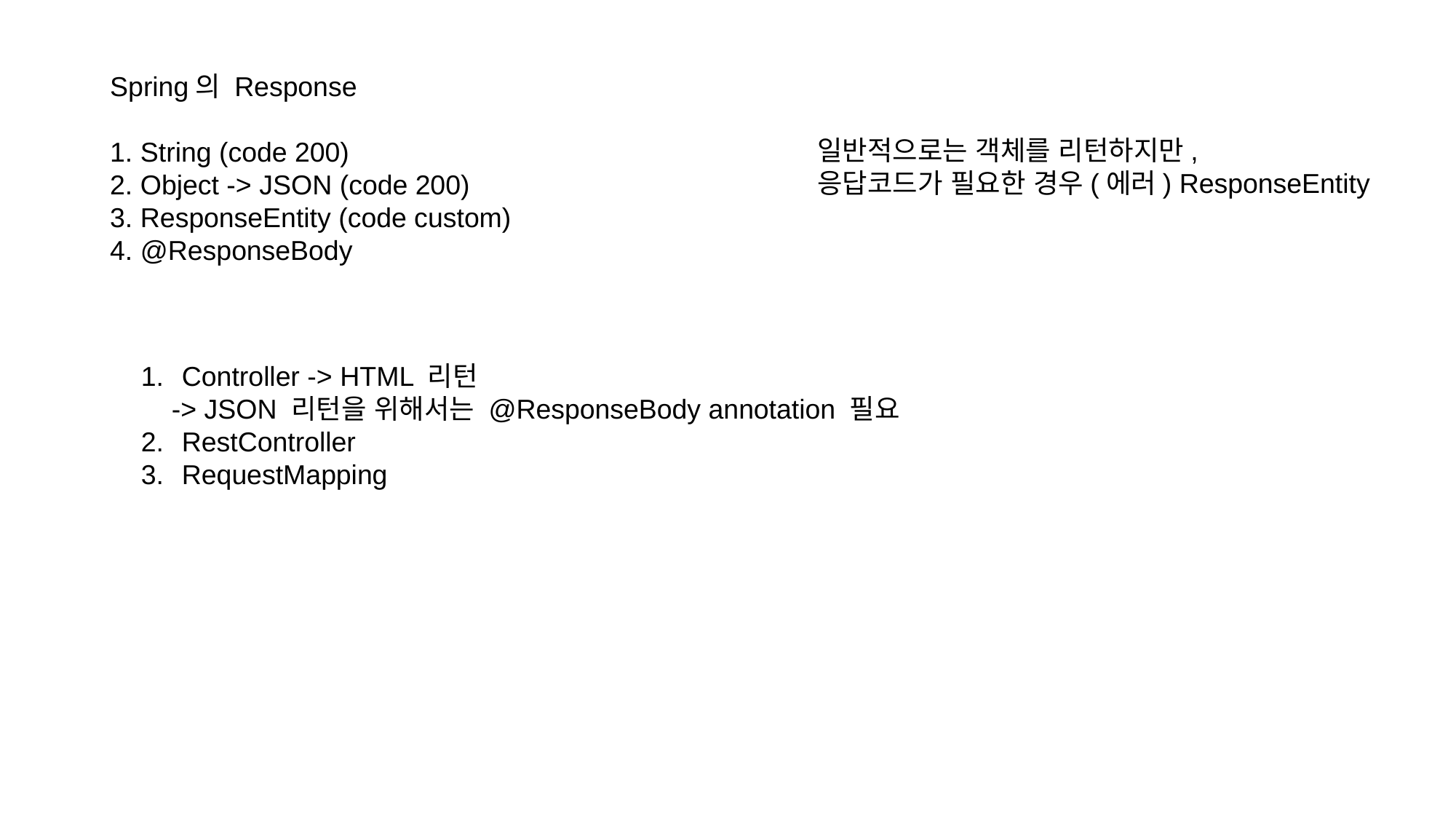

Spring의 Response

1. String (code 200)
2. Object -> JSON (code 200)
3. ResponseEntity (code custom)
4. @ResponseBody
일반적으로는 객체를 리턴하지만,
응답코드가 필요한 경우(에러) ResponseEntity
Controller -> HTML 리턴
    -> JSON 리턴을 위해서는 @ResponseBody annotation 필요
RestController
RequestMapping